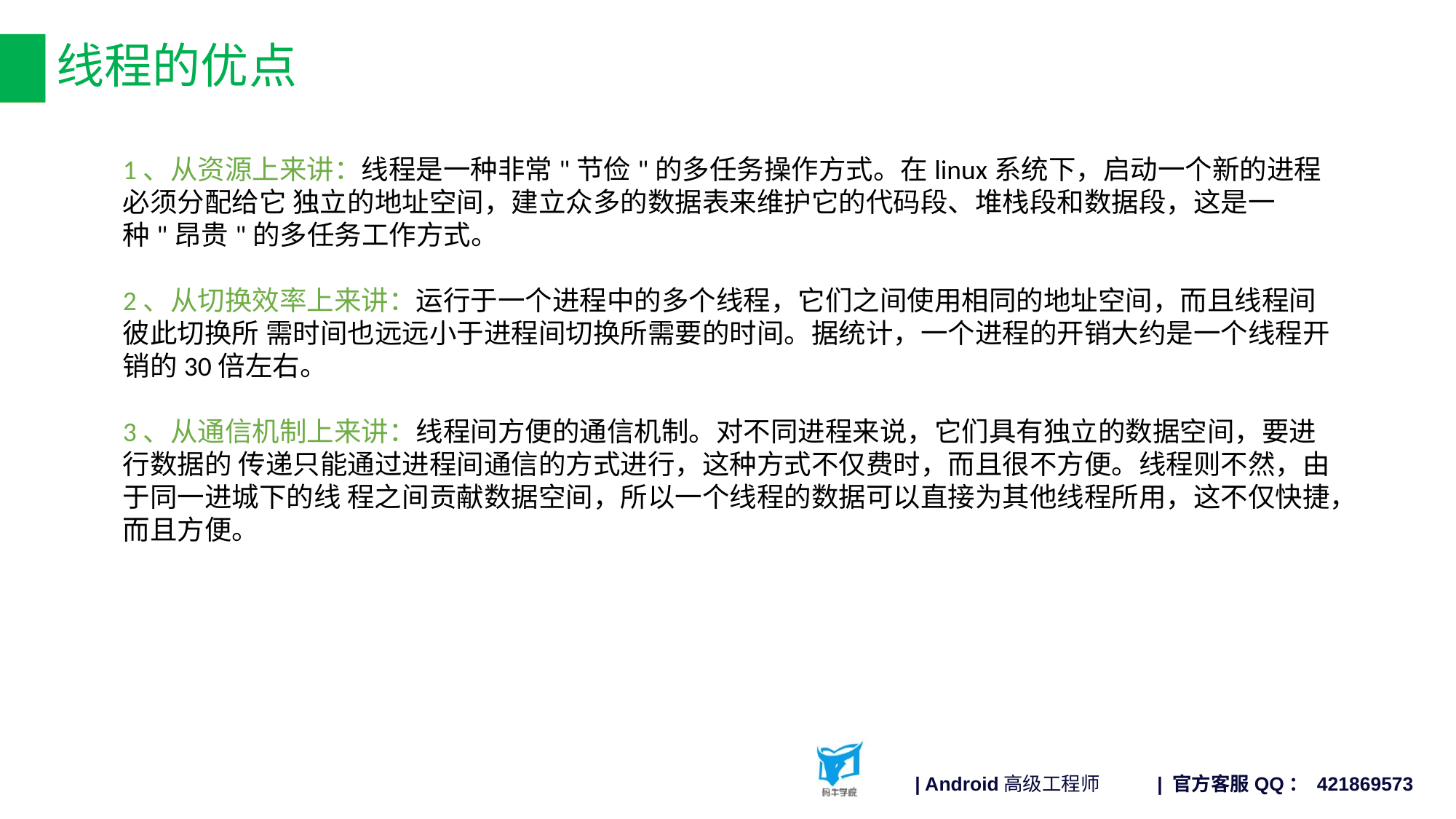

# 线程的优点
1、从资源上来讲：线程是一种非常"节俭"的多任务操作方式。在linux系统下，启动一个新的进程必须分配给它 独立的地址空间，建立众多的数据表来维护它的代码段、堆栈段和数据段，这是一种"昂贵"的多任务工作方式。

2、从切换效率上来讲：运行于一个进程中的多个线程，它们之间使用相同的地址空间，而且线程间彼此切换所 需时间也远远小于进程间切换所需要的时间。据统计，一个进程的开销大约是一个线程开销的30倍左右。

3、从通信机制上来讲：线程间方便的通信机制。对不同进程来说，它们具有独立的数据空间，要进行数据的 传递只能通过进程间通信的方式进行，这种方式不仅费时，而且很不方便。线程则不然，由于同一进城下的线 程之间贡献数据空间，所以一个线程的数据可以直接为其他线程所用，这不仅快捷，而且方便。